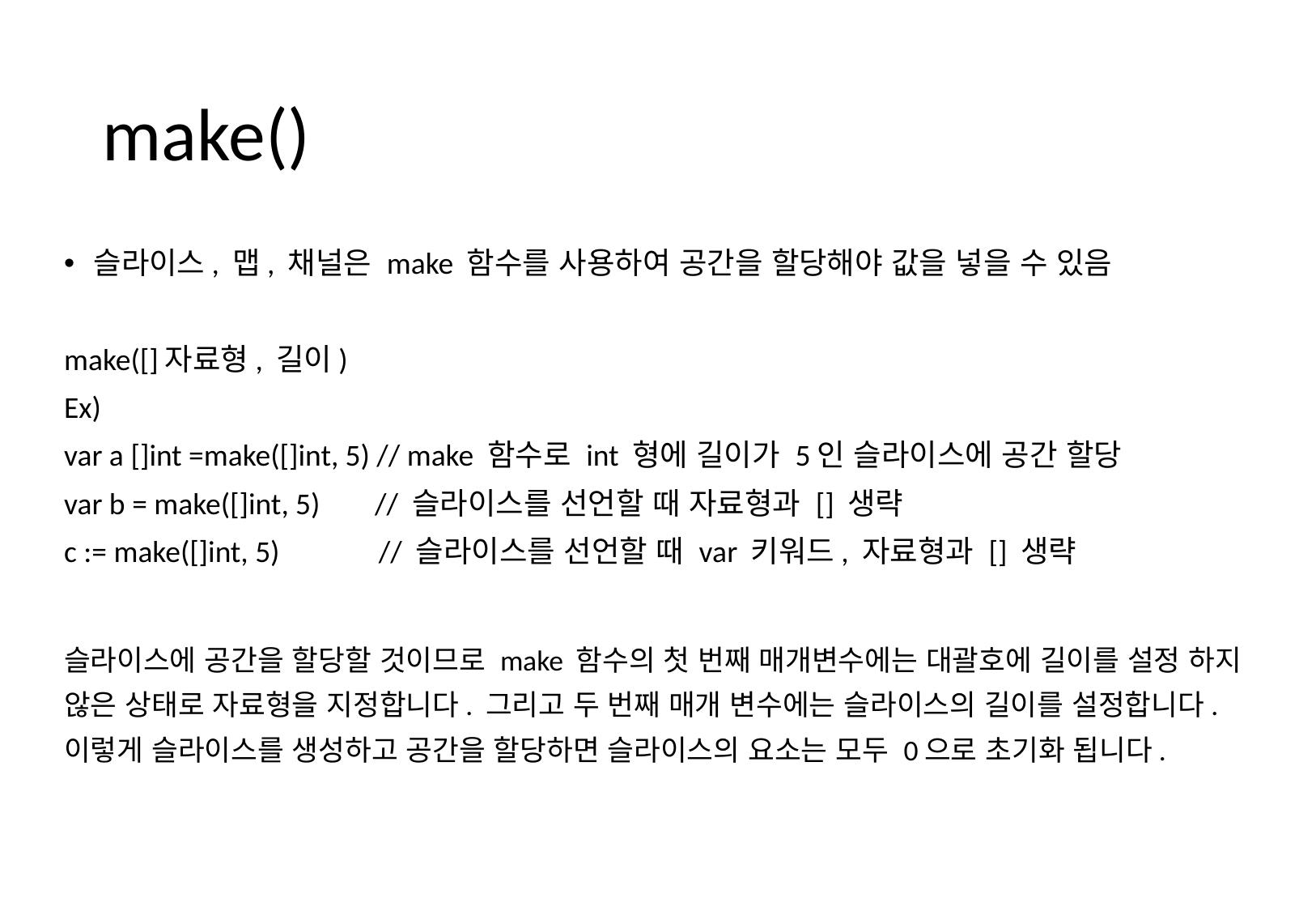

# make()
슬라이스, 맵, 채널은 make 함수를 사용하여 공간을 할당해야 값을 넣을 수 있음

make([]자료형, 길이)
Ex)
var a []int =make([]int, 5) // make 함수로 int 형에 길이가 5인 슬라이스에 공간 할당
var b = make([]int, 5)        // 슬라이스를 선언할 때 자료형과 [] 생략
c := make([]int, 5)	              // 슬라이스를 선언할 때 var 키워드, 자료형과 [] 생략

슬라이스에 공간을 할당할 것이므로 make 함수의 첫 번째 매개변수에는 대괄호에 길이를 설정 하지 않은 상태로 자료형을 지정합니다. 그리고 두 번째 매개 변수에는 슬라이스의 길이를 설정합니다. 이렇게 슬라이스를 생성하고 공간을 할당하면 슬라이스의 요소는 모두 0으로 초기화 됩니다.